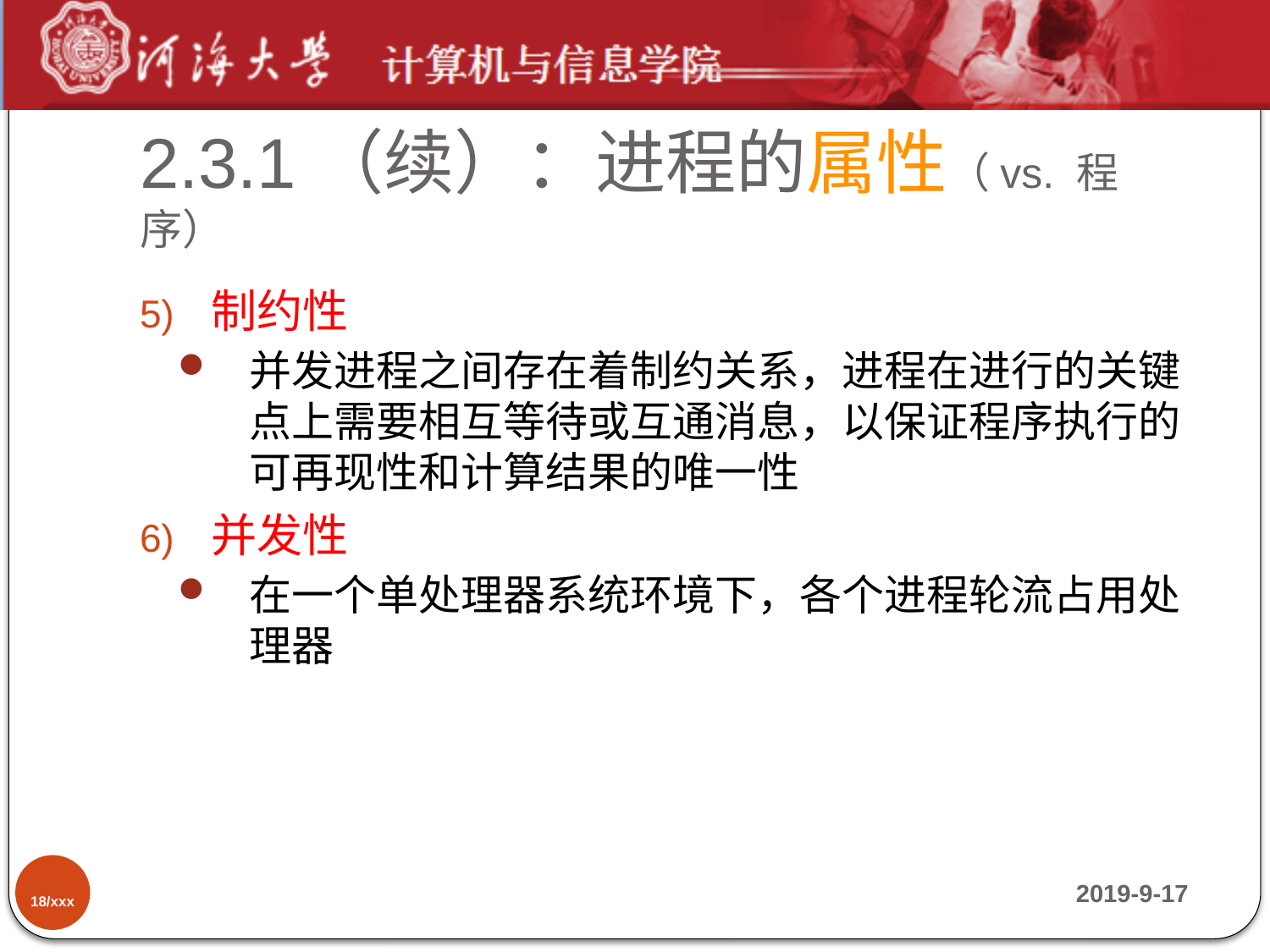

# 2.3.1（续）：进程的属性（vs. 程序）
制约性
并发进程之间存在着制约关系，进程在进行的关键点上需要相互等待或互通消息，以保证程序执行的可再现性和计算结果的唯一性
并发性
在一个单处理器系统环境下，各个进程轮流占用处理器
18/xxx
2019-9-17